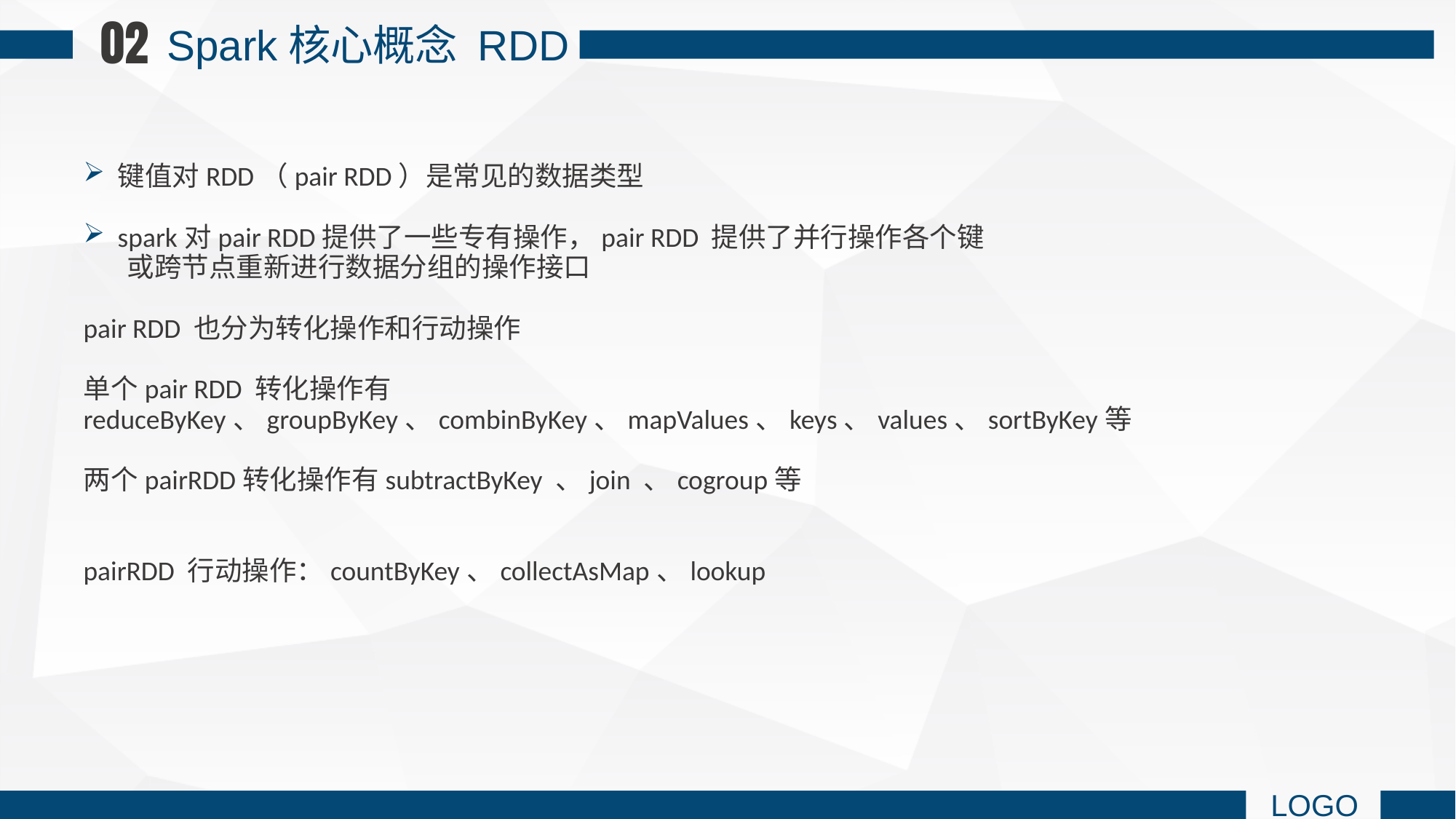

02
Spark核心概念 RDD

键值对RDD（pair RDD）是常见的数据类型

spark对pair RDD提供了一些专有操作，pair RDD 提供了并行操作各个键
      或跨节点重新进行数据分组的操作接口

pair RDD 也分为转化操作和行动操作

单个pair RDD 转化操作有reduceByKey、groupByKey、combinByKey、mapValues、keys、values、sortByKey等

两个pairRDD转化操作有subtractByKey 、join 、cogroup等

pairRDD 行动操作：countByKey、collectAsMap、lookup

LOGO